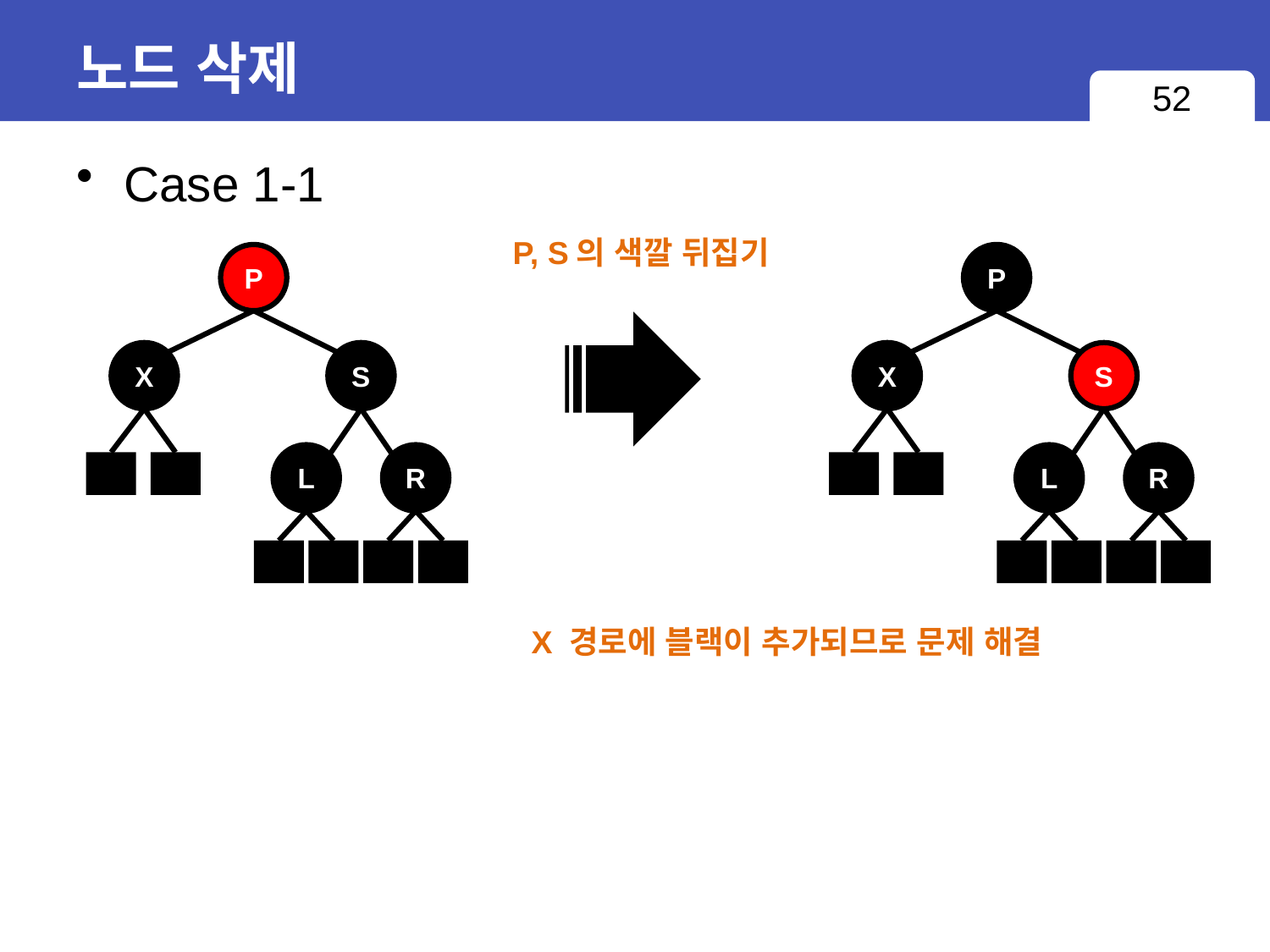

# 노드 삭제
52
Case 1-1
P, S의 색깔 뒤집기
P
P

S
S
X
X
L
R
L
R

X 경로에 블랙이 추가되므로 문제 해결